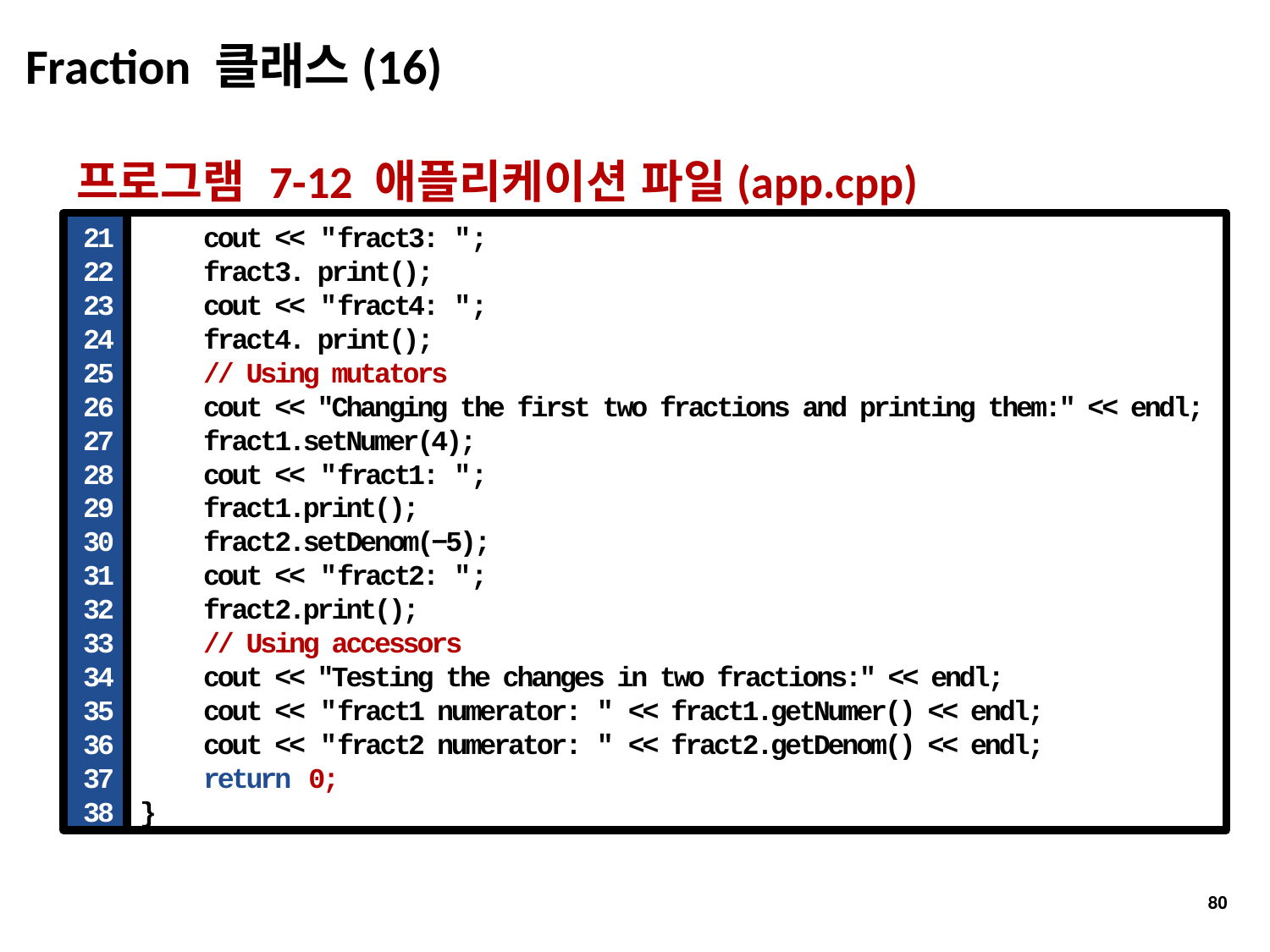

# Fraction 클래스(16)
프로그램 7-12 애플리케이션 파일(app.cpp)
cout << "fract3: ";
fract3. print();
cout << "fract4: ";
fract4. print();
// Using mutators
cout << "Changing the first two fractions and printing them:" << endl;
fract1.setNumer(4);
cout << "fract1: ";
fract1.print();
fract2.setDenom(−5);
cout << "fract2: ";
fract2.print();
// Using accessors
cout << "Testing the changes in two fractions:" << endl;
cout << "fract1 numerator: " << fract1.getNumer() << endl;
cout << "fract2 numerator: " << fract2.getDenom() << endl;
return 0;
}
21
22
23
24
25
26
27
28
29
30
31
32
33
34
35
36
37
38